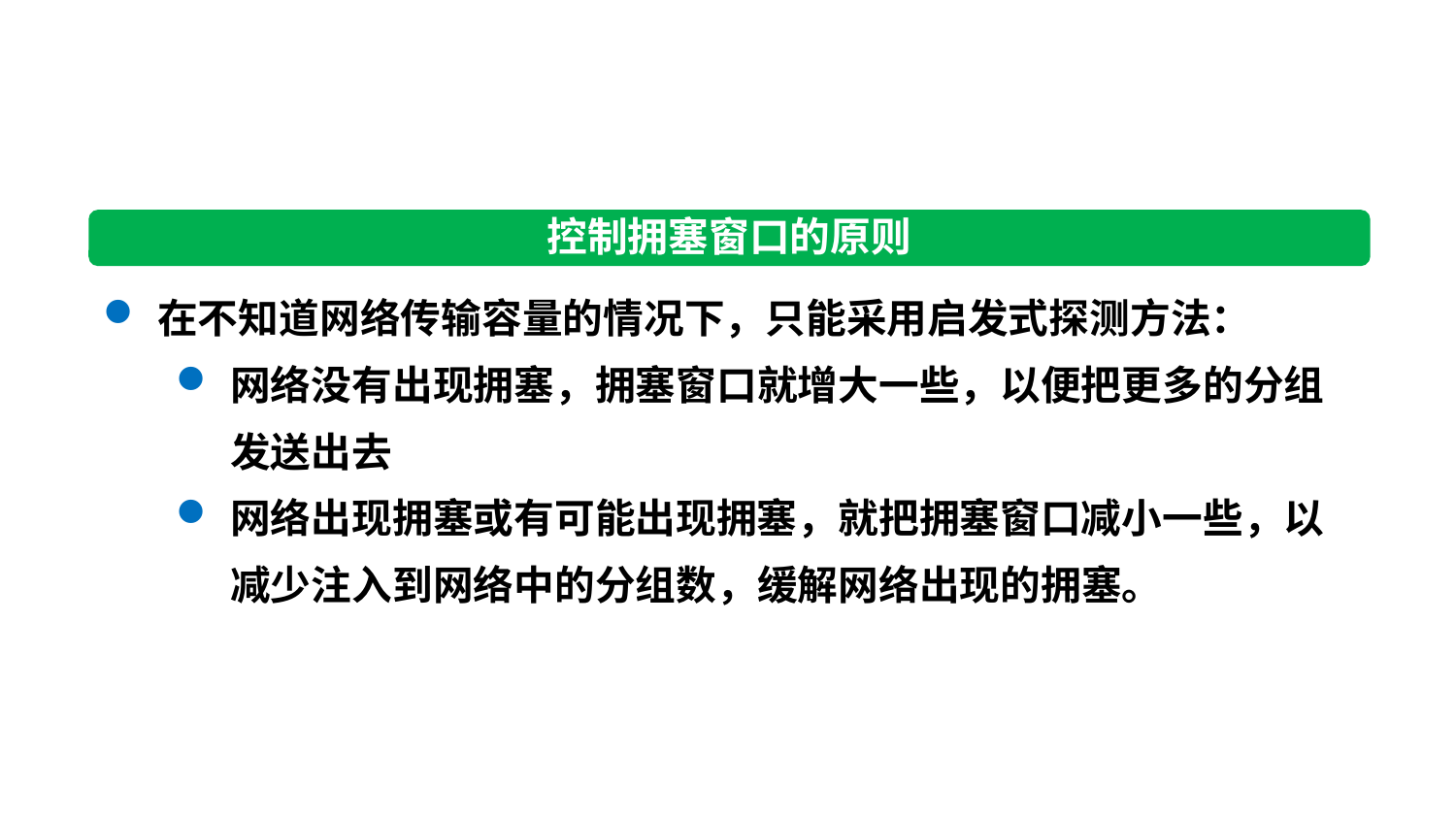

控制拥塞窗口的原则

在不知道网络传输容量的情况下，只能采用启发式探测方法：
网络没有出现拥塞，拥塞窗口就增大一些，以便把更多的分组发送出去
网络出现拥塞或有可能出现拥塞，就把拥塞窗口减小一些，以减少注入到网络中的分组数，缓解网络出现的拥塞。
152